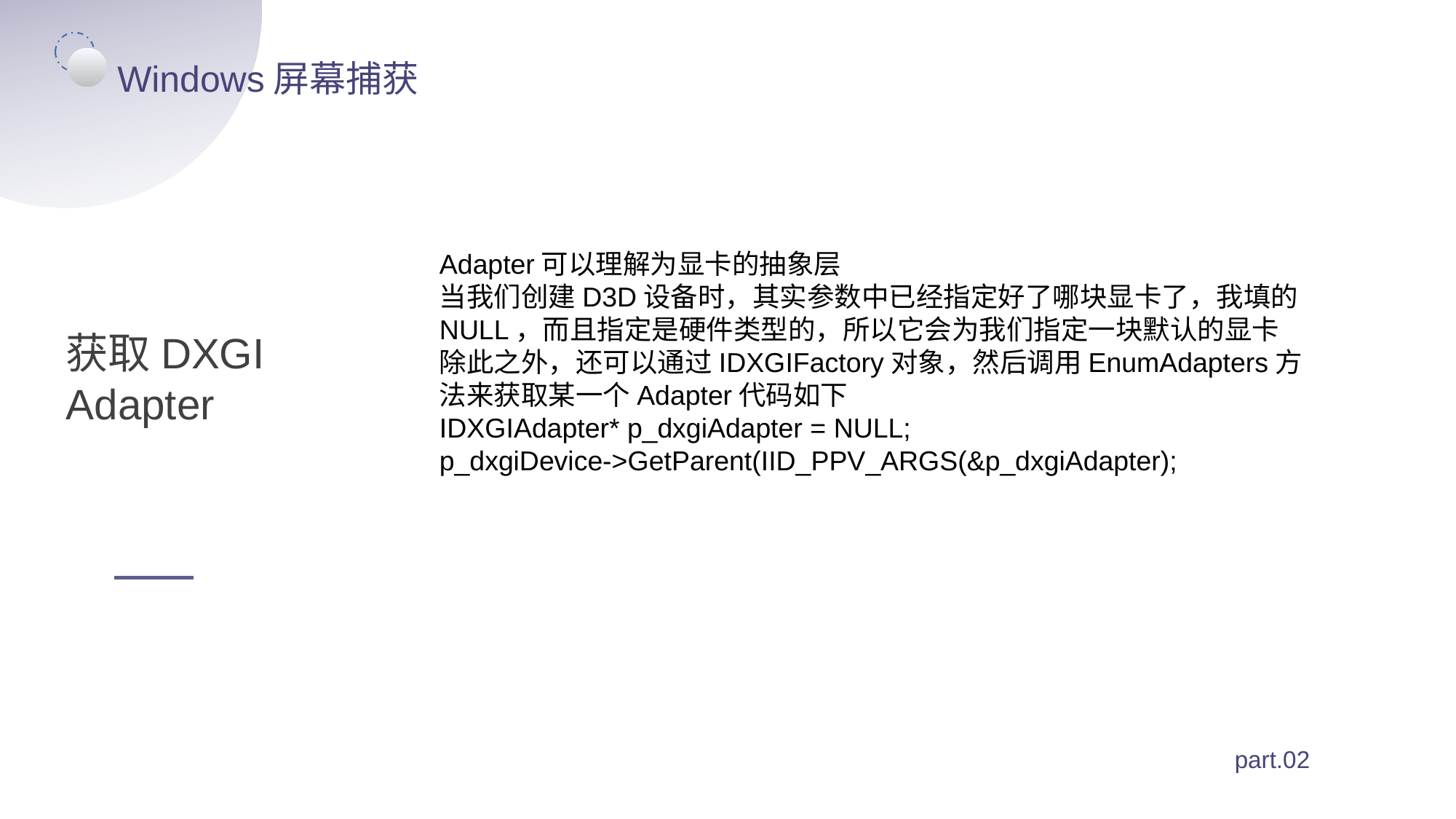

Windows屏幕捕获

Adapter可以理解为显卡的抽象层
当我们创建D3D设备时，其实参数中已经指定好了哪块显卡了，我填的NULL，而且指定是硬件类型的，所以它会为我们指定一块默认的显卡
除此之外，还可以通过IDXGIFactory对象，然后调用EnumAdapters方法来获取某一个Adapter代码如下
IDXGIAdapter* p_dxgiAdapter = NULL;
p_dxgiDevice->GetParent(IID_PPV_ARGS(&p_dxgiAdapter);

获取DXGI Adapter
part.02